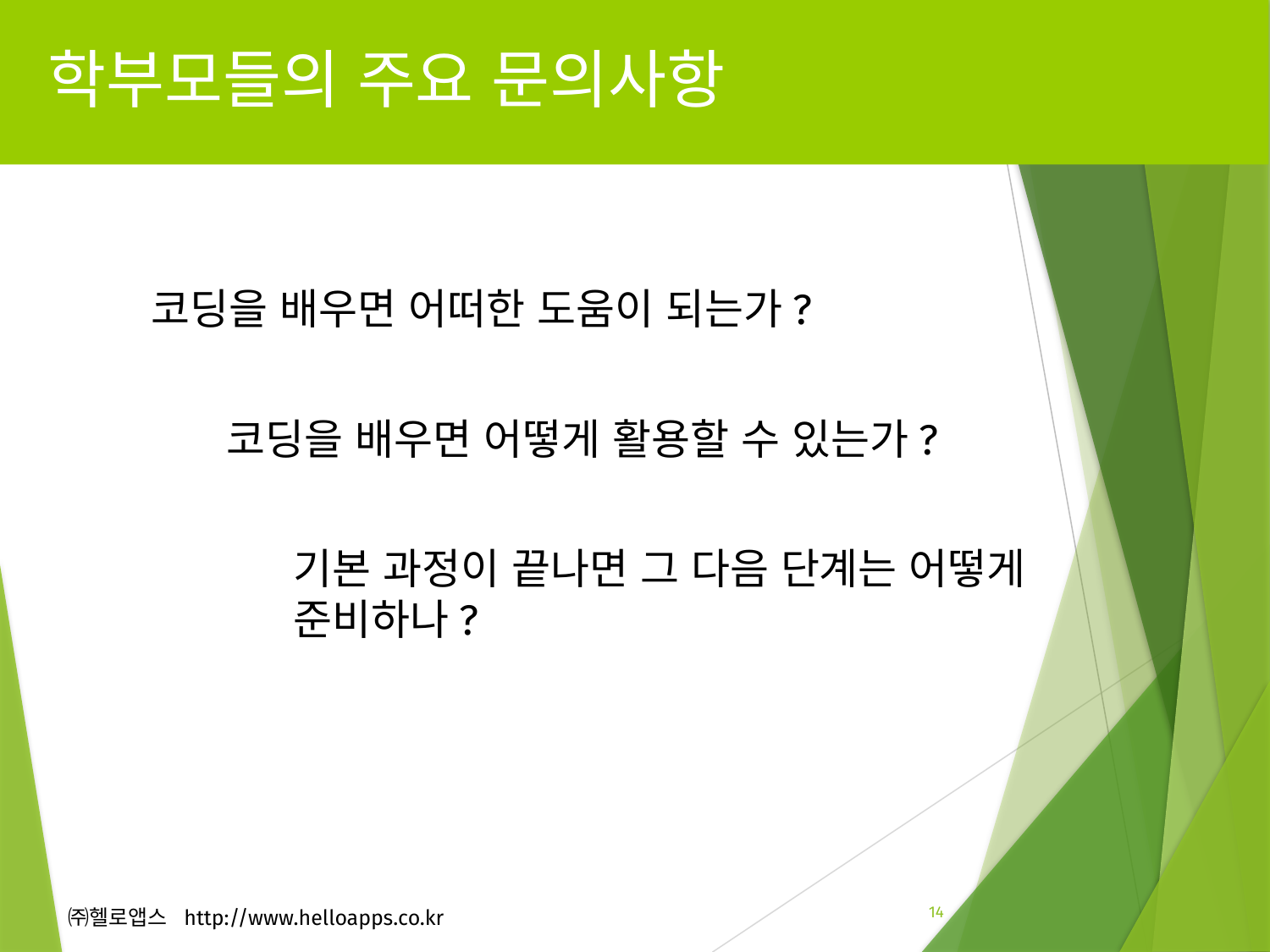

# 학부모들의 주요 문의사항
코딩을 배우면 어떠한 도움이 되는가?
코딩을 배우면 어떻게 활용할 수 있는가?
기본 과정이 끝나면 그 다음 단계는 어떻게
준비하나?
14